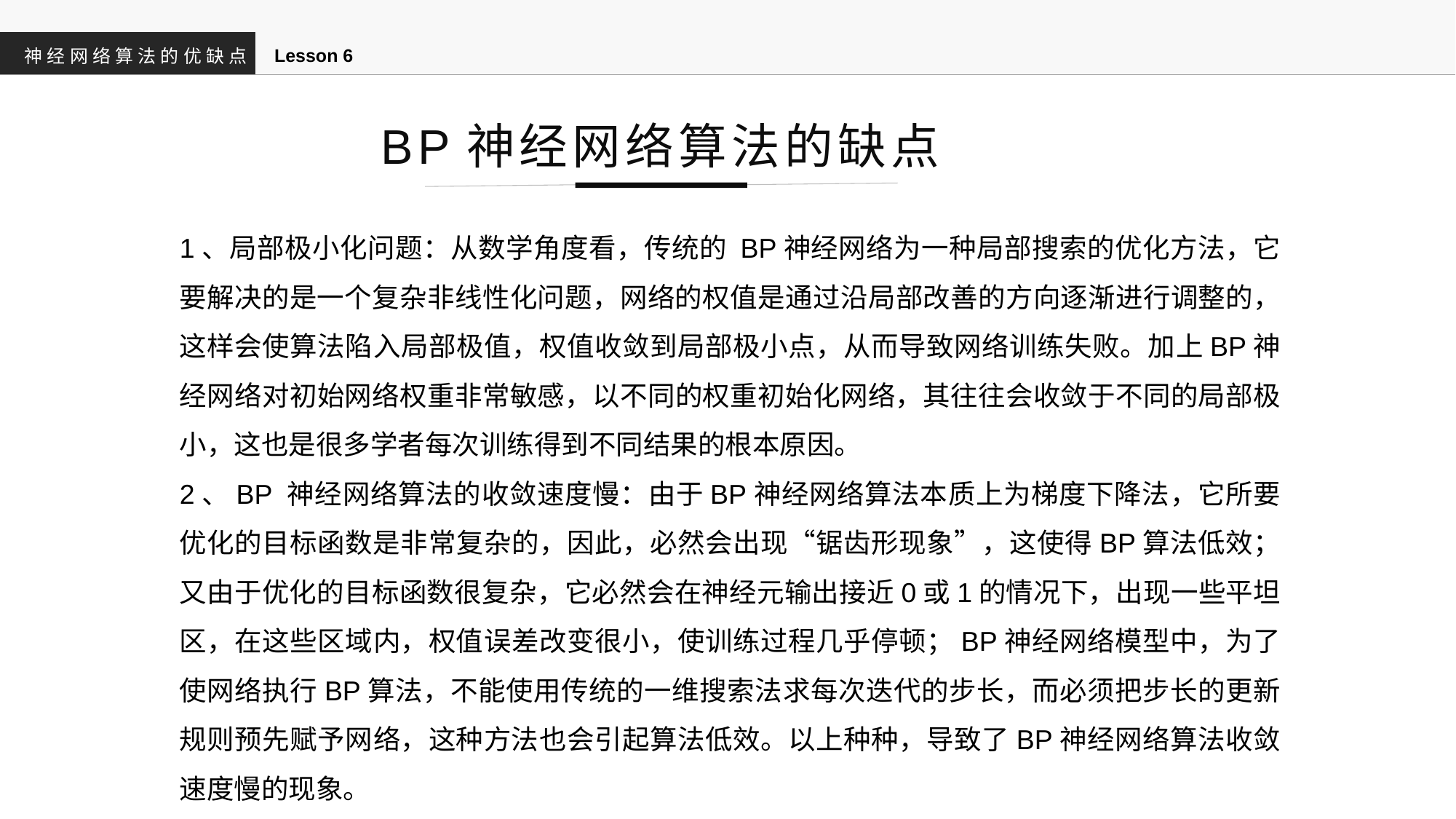

Lesson 6
神经网络算法的优缺点
BP神经网络算法的缺点

1、局部极小化问题：从数学角度看，传统的 BP神经网络为一种局部搜索的优化方法，它要解决的是一个复杂非线性化问题，网络的权值是通过沿局部改善的方向逐渐进行调整的，这样会使算法陷入局部极值，权值收敛到局部极小点，从而导致网络训练失败。加上BP神经网络对初始网络权重非常敏感，以不同的权重初始化网络，其往往会收敛于不同的局部极小，这也是很多学者每次训练得到不同结果的根本原因。
2、BP 神经网络算法的收敛速度慢：由于BP神经网络算法本质上为梯度下降法，它所要优化的目标函数是非常复杂的，因此，必然会出现“锯齿形现象”，这使得BP算法低效；又由于优化的目标函数很复杂，它必然会在神经元输出接近0或1的情况下，出现一些平坦区，在这些区域内，权值误差改变很小，使训练过程几乎停顿；BP神经网络模型中，为了使网络执行BP算法，不能使用传统的一维搜索法求每次迭代的步长，而必须把步长的更新规则预先赋予网络，这种方法也会引起算法低效。以上种种，导致了BP神经网络算法收敛速度慢的现象。